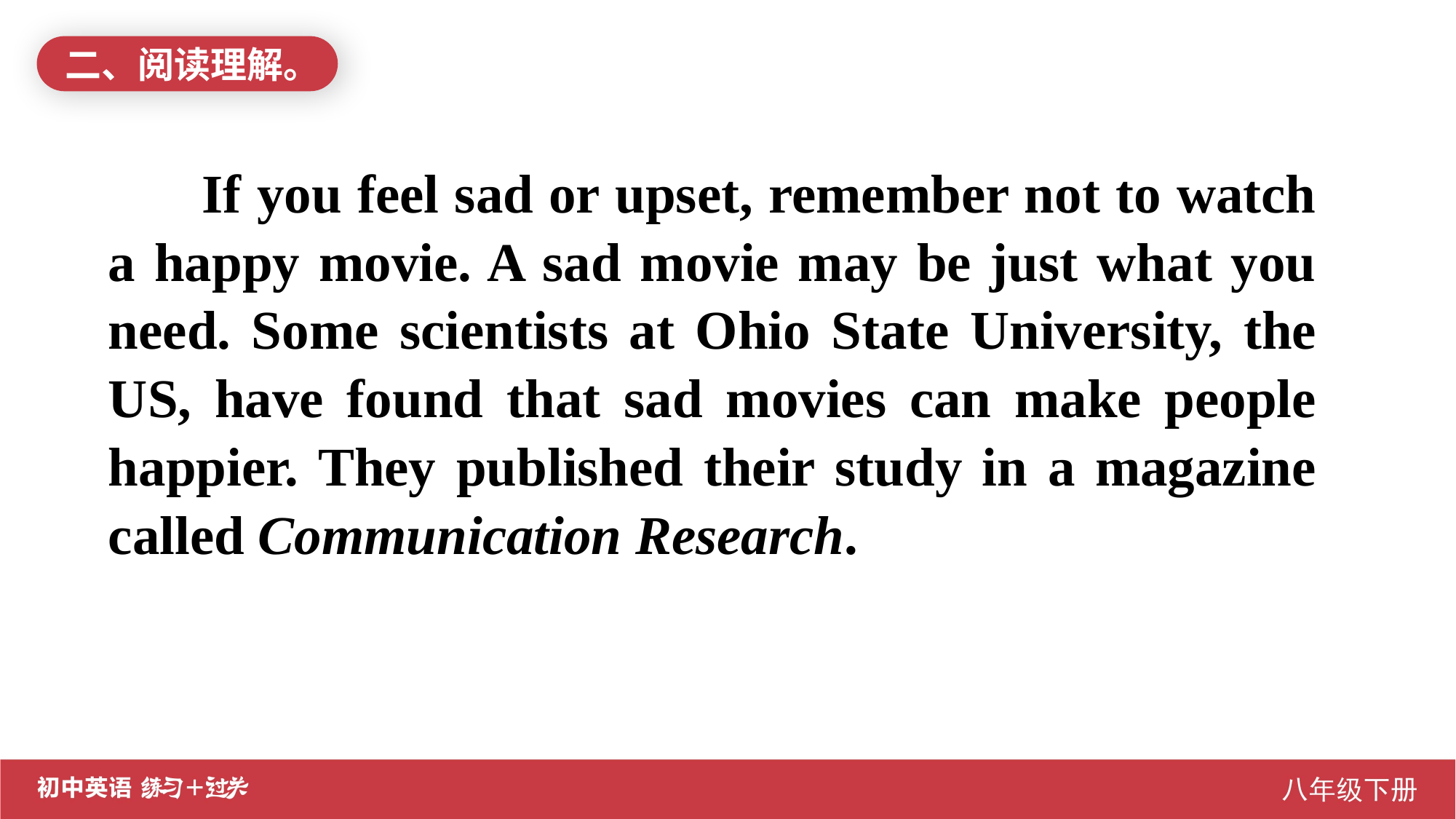

二、阅读理解。
      If you feel sad or upset, remember not to watch a happy movie. A sad movie may be just what you need. Some scientists at Ohio State University, the US, have found that sad movies can make people happier. They published their study in a magazine called Communication Research.